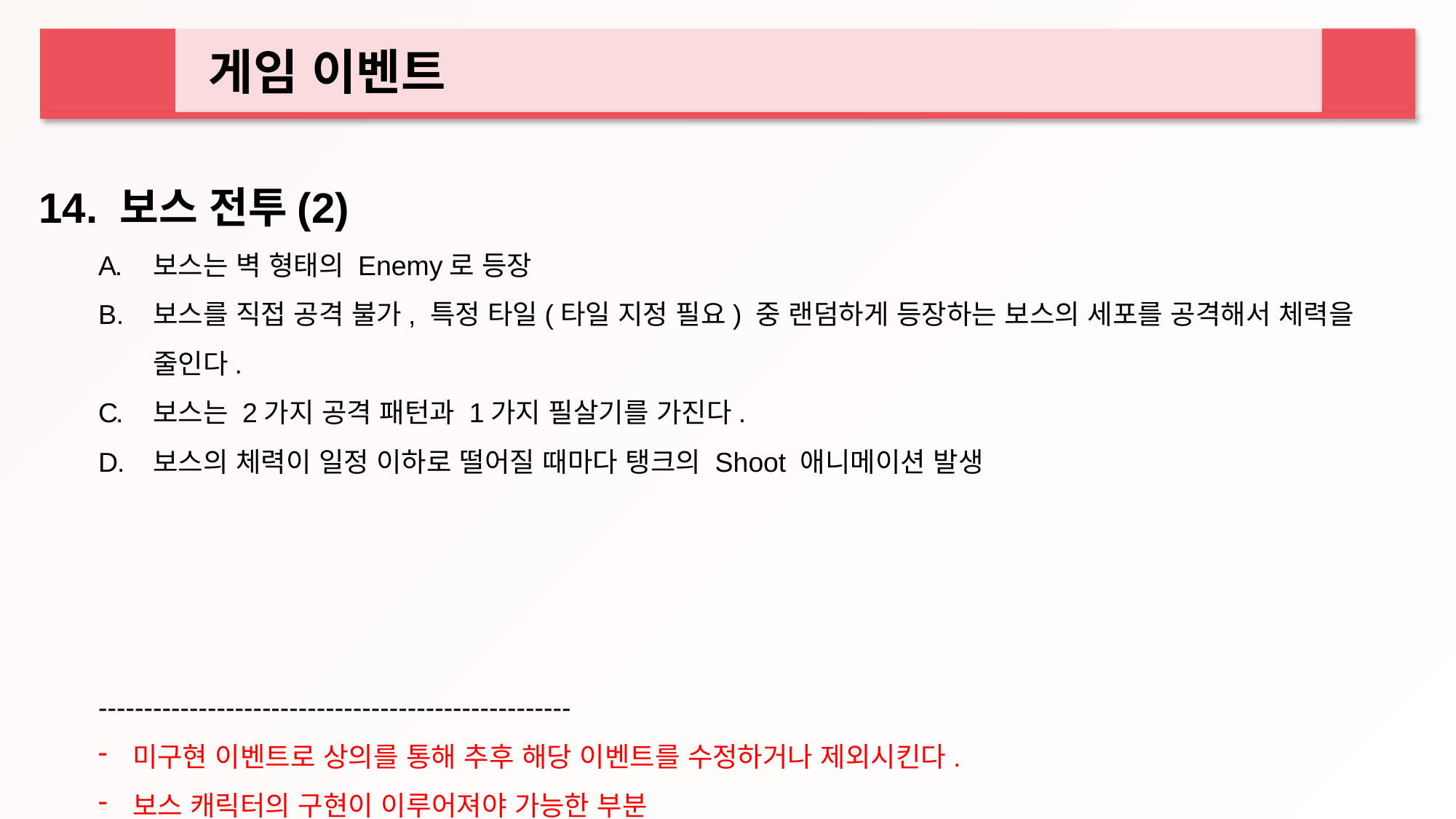

게임 이벤트

14. 보스 전투(2)
보스는 벽 형태의 Enemy로 등장
보스를 직접 공격 불가, 특정 타일(타일 지정 필요) 중 랜덤하게 등장하는 보스의 세포를 공격해서 체력을 줄인다.
보스는 2가지 공격 패턴과 1가지 필살기를 가진다.
보스의 체력이 일정 이하로 떨어질 때마다 탱크의 Shoot 애니메이션 발생

----------------------------------------------------
미구현 이벤트로 상의를 통해 추후 해당 이벤트를 수정하거나 제외시킨다.
보스 캐릭터의 구현이 이루어져야 가능한 부분